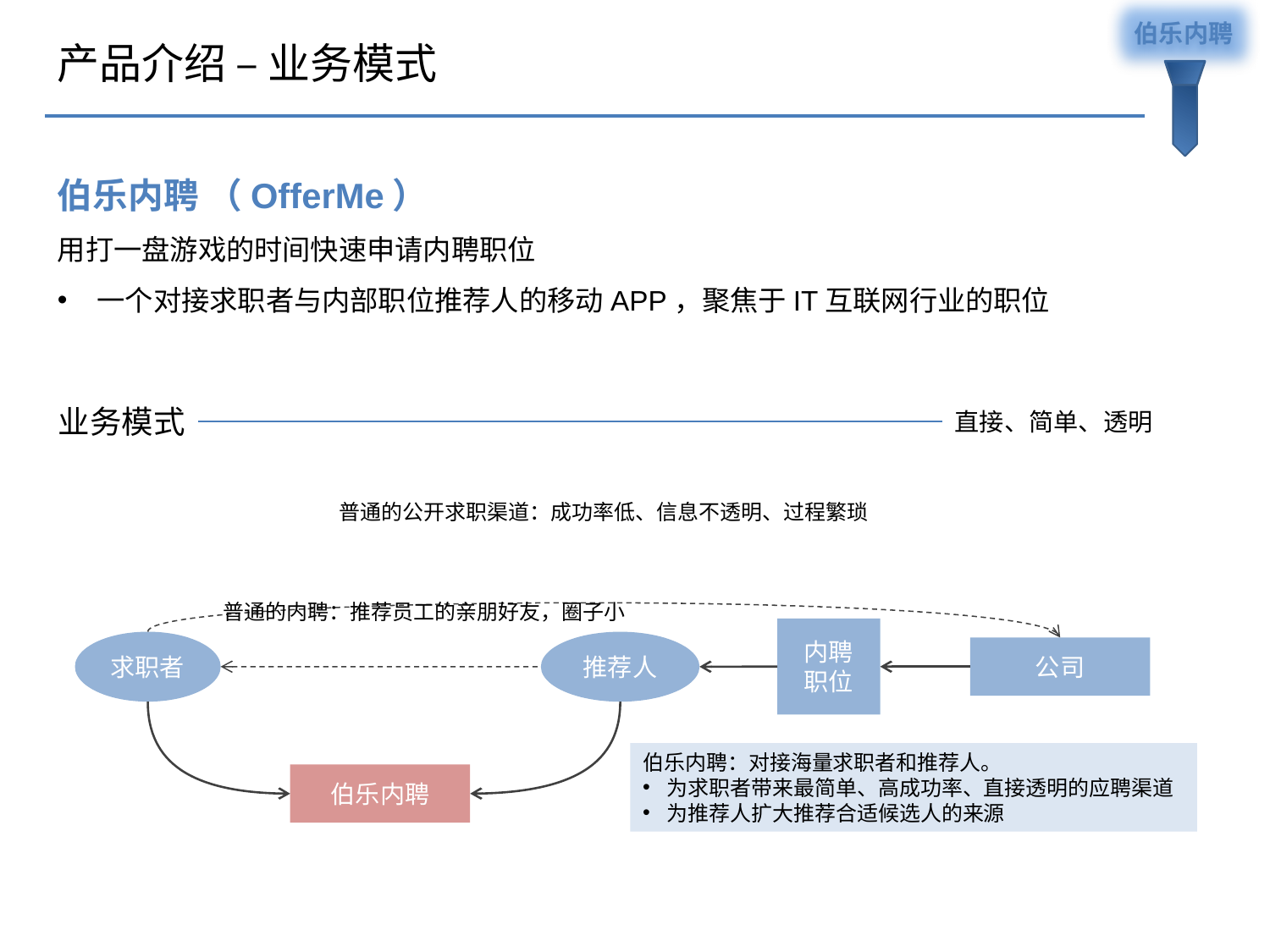

伯乐内聘

产品介绍 – 业务模式
伯乐内聘 （OfferMe）
用打一盘游戏的时间快速申请内聘职位
一个对接求职者与内部职位推荐人的移动APP，聚焦于IT互联网行业的职位
业务模式
直接、简单、透明
普通的公开求职渠道：成功率低、信息不透明、过程繁琐
普通的内聘：推荐员工的亲朋好友，圈子小
内聘
职位
求职者
推荐人
公司
伯乐内聘
伯乐内聘：对接海量求职者和推荐人。
为求职者带来最简单、高成功率、直接透明的应聘渠道
为推荐人扩大推荐合适候选人的来源